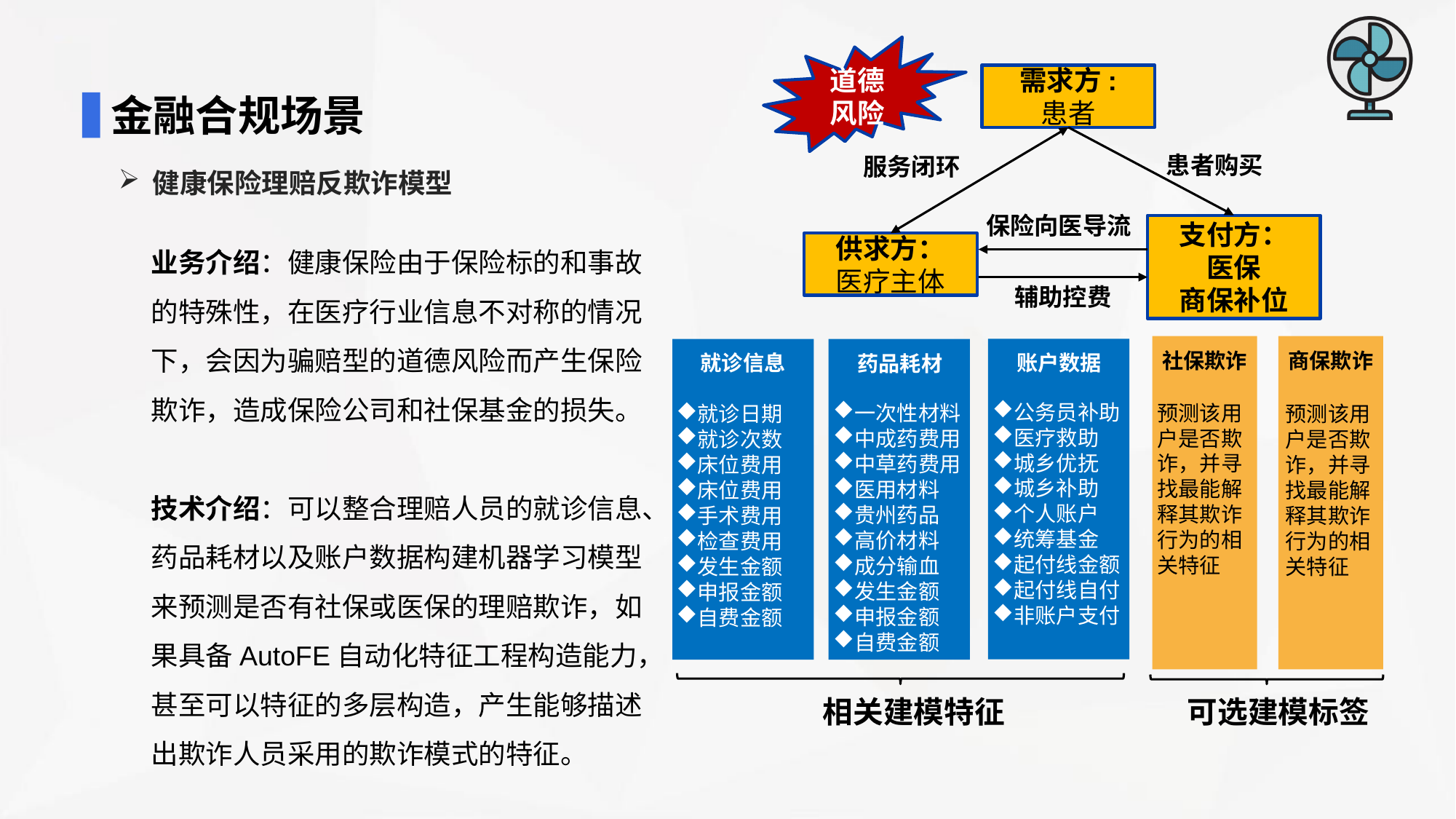

道德风险
需求方:
患者
金融合规场景
患者购买
服务闭环
健康保险理赔反欺诈模型
保险向医导流
支付方：
医保
商保补位
业务介绍：健康保险由于保险标的和事故的特殊性，在医疗行业信息不对称的情况下，会因为骗赔型的道德风险而产生保险欺诈，造成保险公司和社保基金的损失。

技术介绍：可以整合理赔人员的就诊信息、药品耗材以及账户数据构建机器学习模型来预测是否有社保或医保的理赔欺诈，如果具备AutoFE自动化特征工程构造能力，甚至可以特征的多层构造，产生能够描述出欺诈人员采用的欺诈模式的特征。
供求方：
医疗主体
辅助控费

商保欺诈
预测该用户是否欺诈，并寻找最能解释其欺诈行为的相关特征

账户数据
客户
公务员补助
医疗救助
城乡优抚
城乡补助
个人账户
统筹基金
起付线金额
起付线自付
非账户支付

社保欺诈
就诊信息
药品耗材
预测该用户是否欺诈，并寻找最能解释其欺诈行为的相关特征
一次性材料
中成药费用
中草药费用
医用材料
贵州药品
高价材料
成分输血
发生金额
申报金额
自费金额
就诊日期
就诊次数
床位费用
床位费用
手术费用
检查费用
发生金额
申报金额
自费金额

相关建模特征
可选建模标签